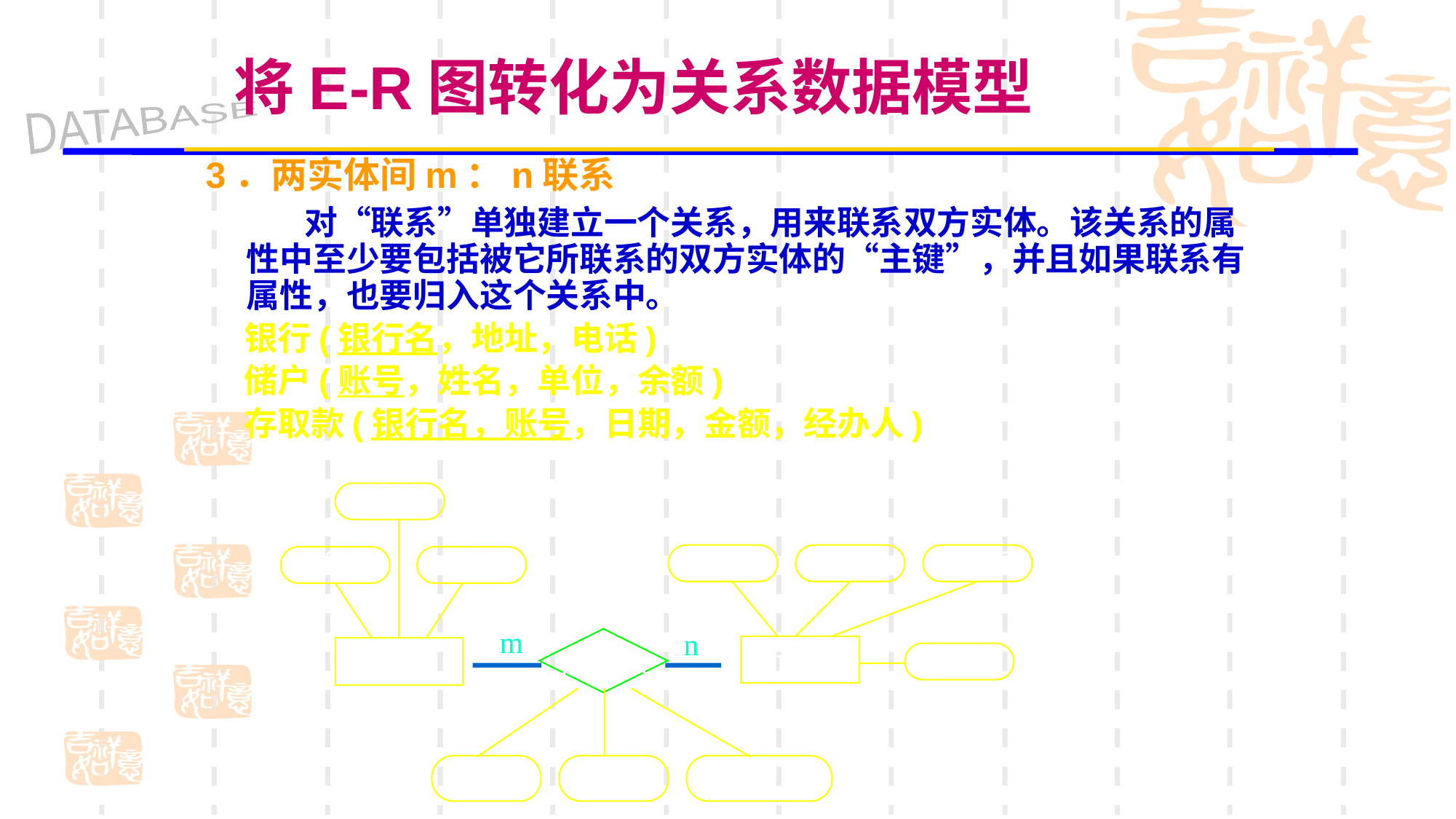

将E-R图转化为关系数据模型

3．两实体间m：n联系
           对“联系”单独建立一个关系，用来联系双方实体。该关系的属性中至少要包括被它所联系的双方实体的“主键”，并且如果联系有属性，也要归入这个关系中。
    银行(银行名，地址，电话)
    储户(账号，姓名，单位，余额)
    存取款(银行名，账号，日期，金额，经办人)
地址

银行名

电话

银行
账号

 姓名

单位

余额

储户

m
n

存取款

日期

金额

经办人